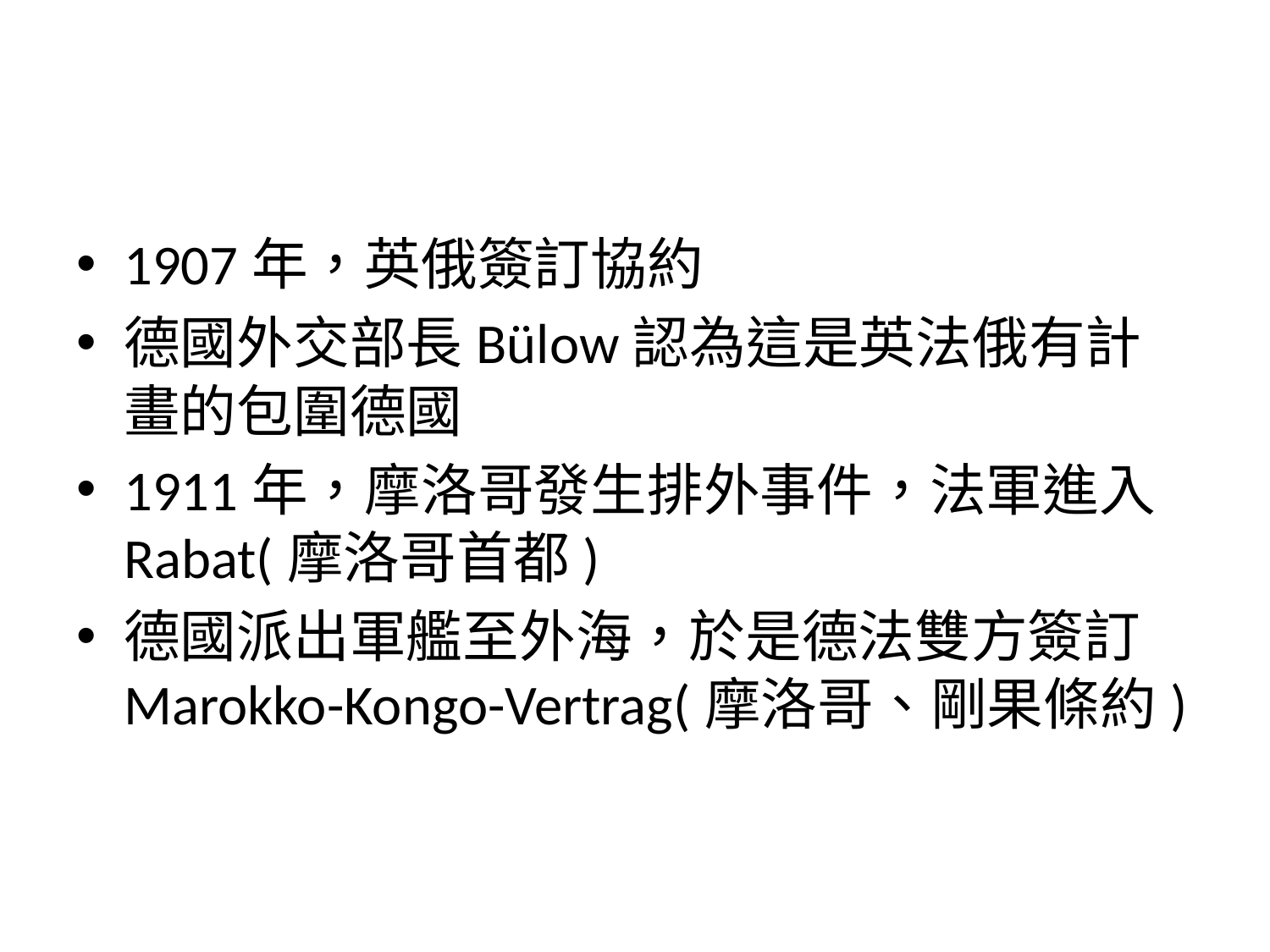

#
1907年，英俄簽訂協約
德國外交部長Bülow認為這是英法俄有計畫的包圍德國
1911年，摩洛哥發生排外事件，法軍進入Rabat(摩洛哥首都)
德國派出軍艦至外海，於是德法雙方簽訂Marokko-Kongo-Vertrag(摩洛哥、剛果條約)